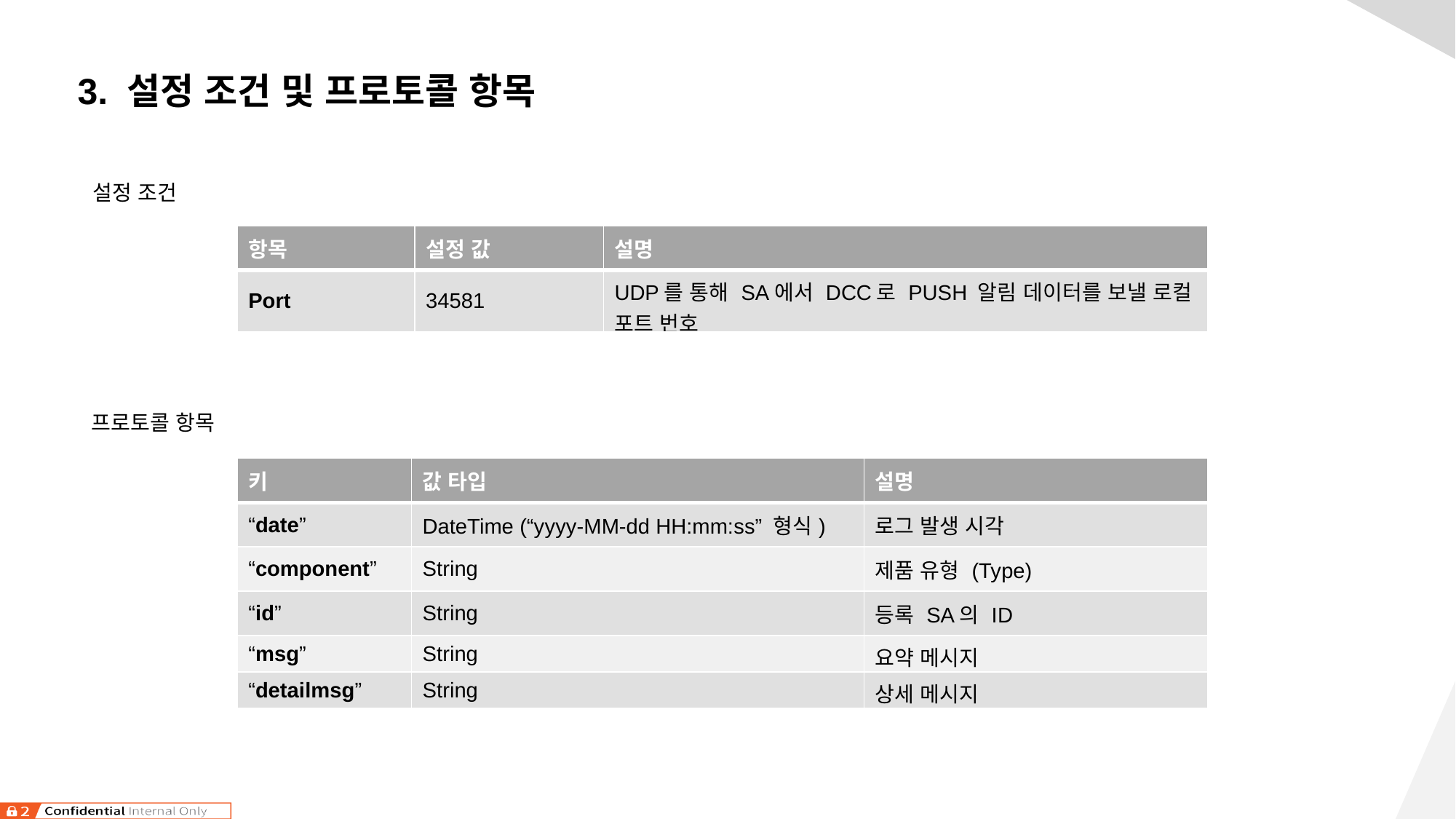

3. 설정 조건 및 프로토콜 항목
설정 조건
| 항목 | 설정 값 | 설명 |
| --- | --- | --- |
| Port | 34581 | UDP를 통해 SA에서 DCC로 PUSH 알림 데이터를 보낼 로컬 포트 번호 |
프로토콜 항목
| 키 | 값 타입 | 설명 |
| --- | --- | --- |
| “date” | DateTime (“yyyy-MM-dd HH:mm:ss” 형식) | 로그 발생 시각 |
| “component” | String | 제품 유형 (Type) |
| “id” | String | 등록 SA의 ID |
| “msg” | String | 요약 메시지 |
| “detailmsg” | String | 상세 메시지 |